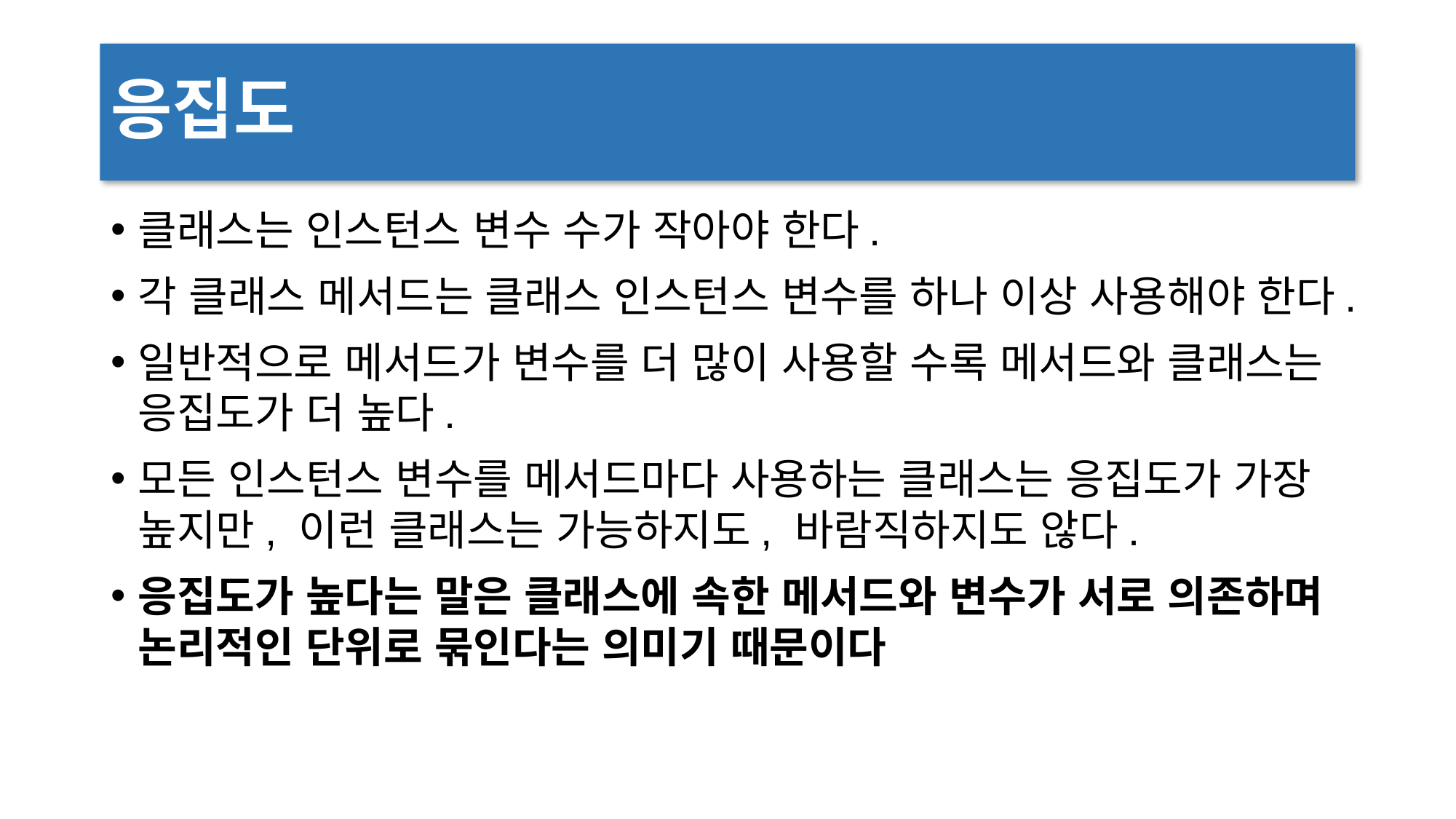

# 응집도
클래스는 인스턴스 변수 수가 작아야 한다.
각 클래스 메서드는 클래스 인스턴스 변수를 하나 이상 사용해야 한다.
일반적으로 메서드가 변수를 더 많이 사용할 수록 메서드와 클래스는 응집도가 더 높다.
모든 인스턴스 변수를 메서드마다 사용하는 클래스는 응집도가 가장 높지만, 이런 클래스는 가능하지도, 바람직하지도 않다.
응집도가 높다는 말은 클래스에 속한 메서드와 변수가 서로 의존하며 논리적인 단위로 묶인다는 의미기 때문이다